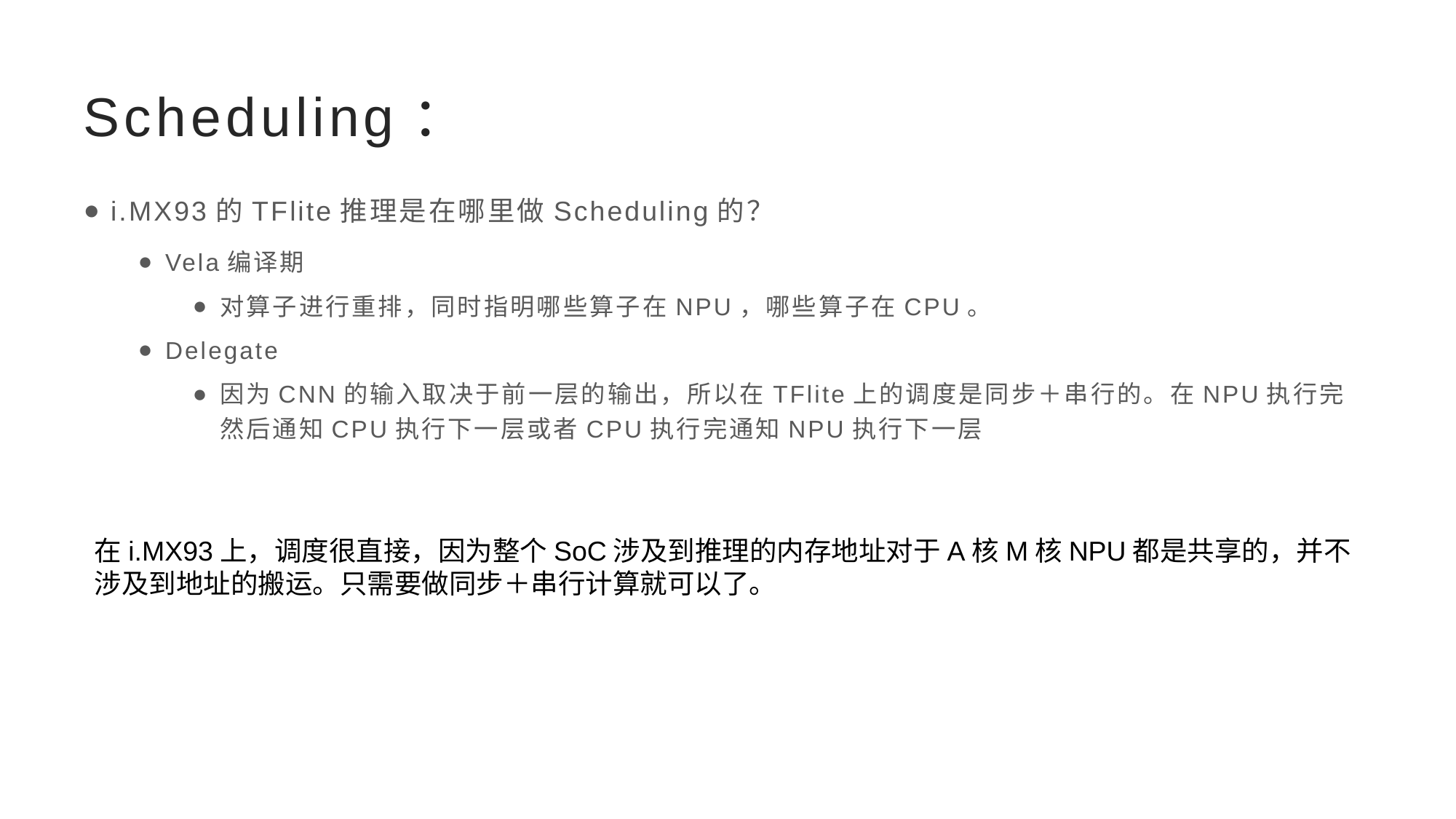

# Scheduling：
i.MX93的TFlite推理是在哪里做Scheduling的？
Vela编译期
对算子进行重排，同时指明哪些算子在NPU，哪些算子在CPU。
Delegate
因为CNN的输入取决于前一层的输出，所以在TFlite上的调度是同步＋串行的。在NPU执行完然后通知CPU执行下一层或者CPU执行完通知NPU执行下一层
在i.MX93上，调度很直接，因为整个SoC涉及到推理的内存地址对于A核M核NPU都是共享的，并不涉及到地址的搬运。只需要做同步＋串行计算就可以了。